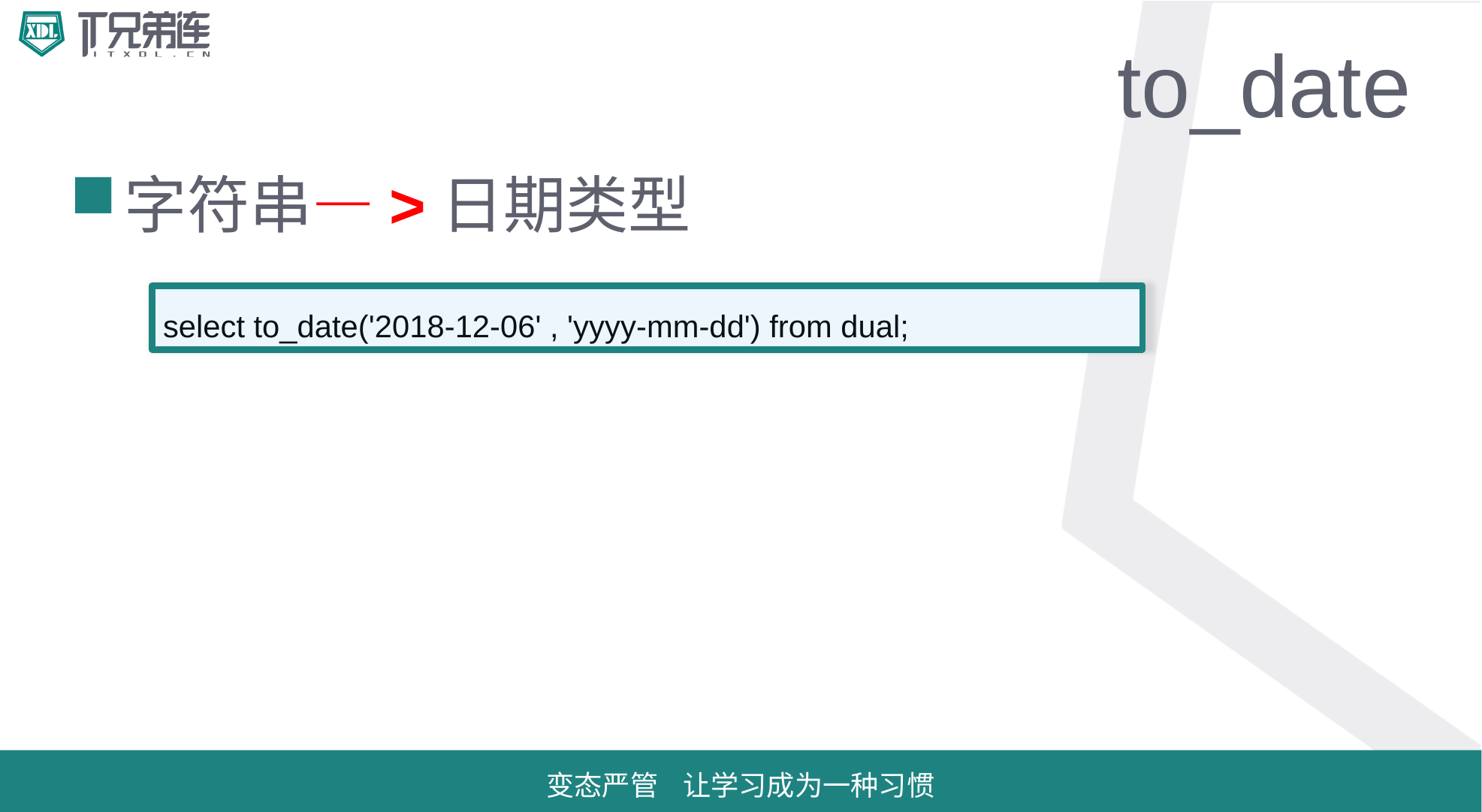

# to_date
字符串—>日期类型
select to_date('2018-12-06' , 'yyyy-mm-dd') from dual;